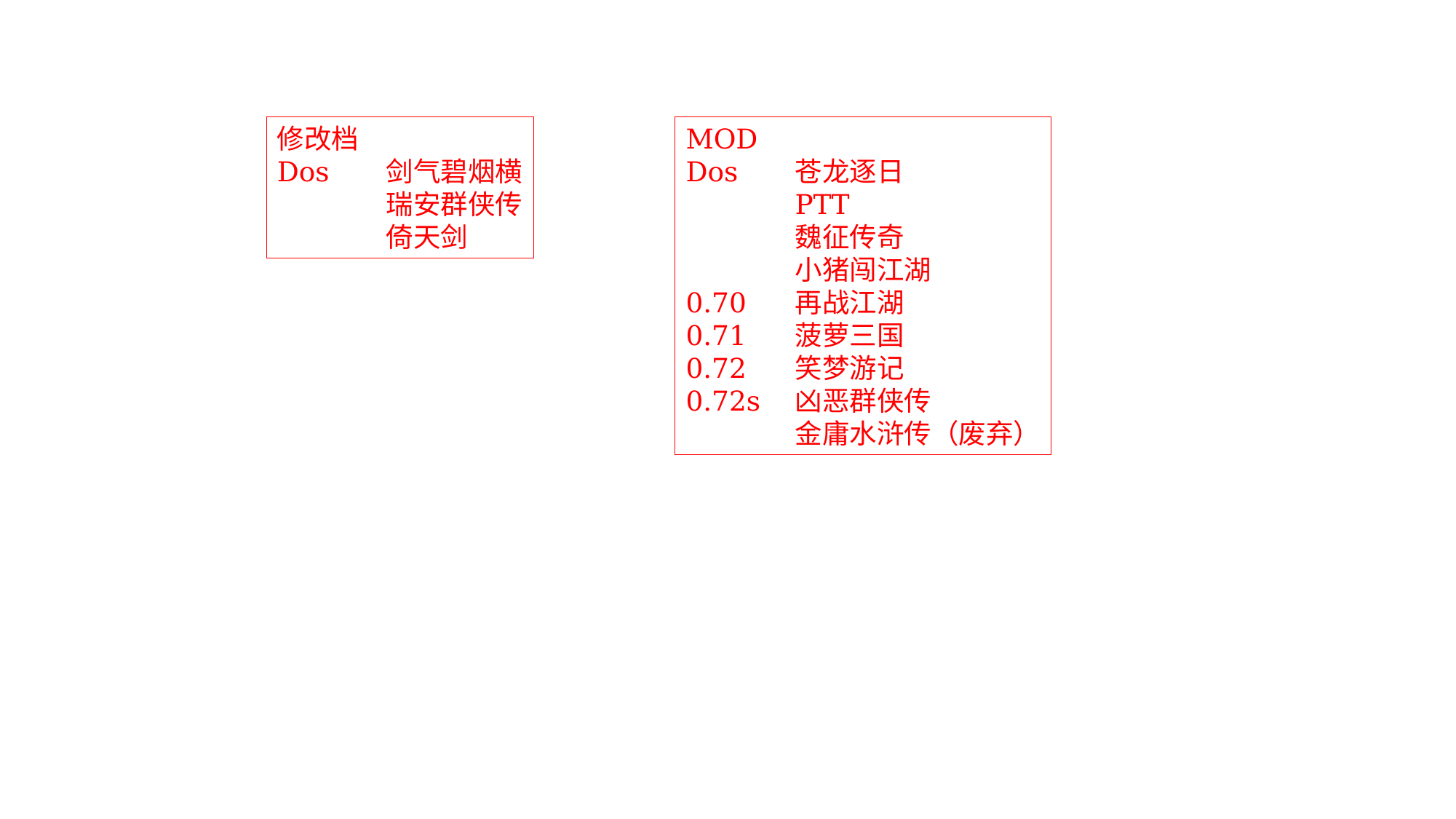

修改档
Dos	剑气碧烟横
	瑞安群侠传
	倚天剑
MOD
Dos	苍龙逐日
	PTT
	魏征传奇
	小猪闯江湖
0.70	再战江湖
0.71	菠萝三国
0.72	笑梦游记
0.72s	凶恶群侠传
	金庸水浒传（废弃）